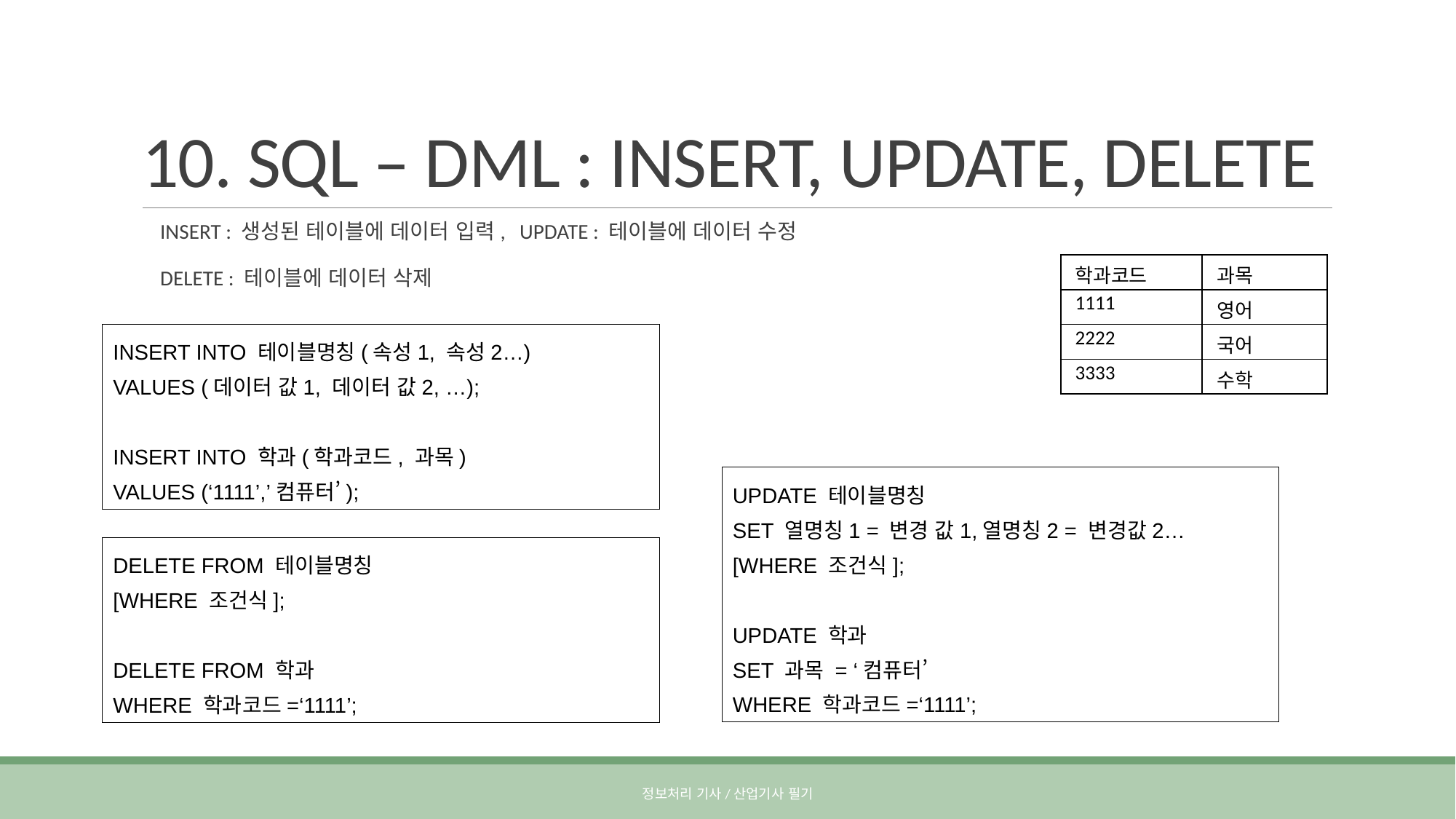

# 10. SQL – DML : INSERT, UPDATE, DELETE
INSERT : 생성된 테이블에 데이터 입력,   UPDATE : 테이블에 데이터 수정
DELETE : 테이블에 데이터 삭제
| 학과코드 | 과목 |
| --- | --- |
| 1111 | 영어 |
| 2222 | 국어 |
| 3333 | 수학 |
INSERT INTO 테이블명칭(속성1, 속성2…)
VALUES (데이터 값1, 데이터 값2, …);

INSERT INTO 학과(학과코드, 과목)
VALUES (‘1111’,’컴퓨터’);
UPDATE 테이블명칭
SET 열명칭1 = 변경 값1,열명칭2 = 변경값2…
[WHERE 조건식];

UPDATE 학과
SET 과목 = ‘컴퓨터’
WHERE 학과코드=‘1111’;
DELETE FROM 테이블명칭
[WHERE 조건식];

DELETE FROM 학과
WHERE 학과코드=‘1111’;
정보처리 기사/산업기사 필기